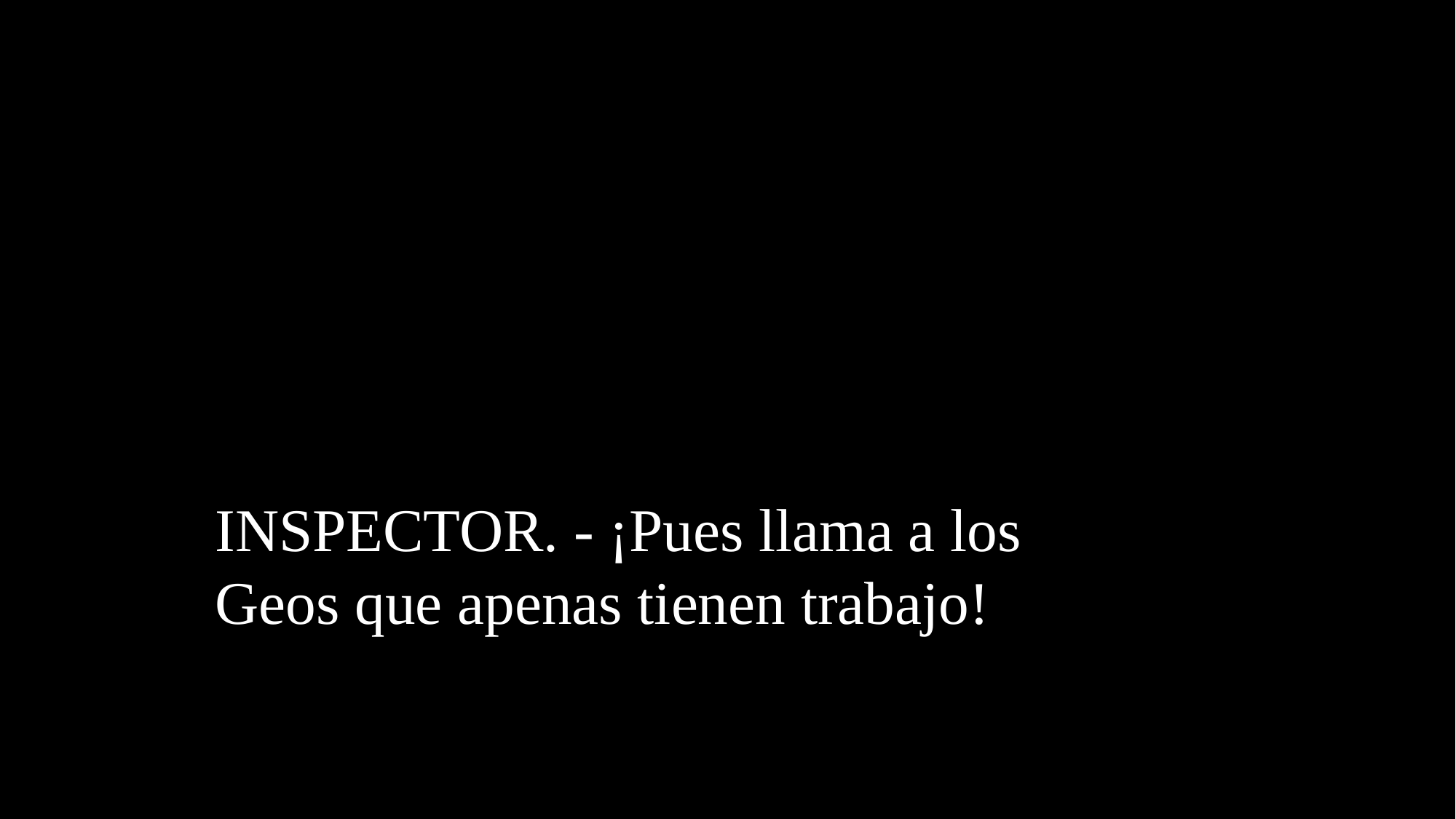

INSPECTOR. - ¡Pues llama a los Geos que apenas tienen trabajo!

警部: なら ほとんど仕事をしていない特殊作戦部隊を呼ぶんだ！